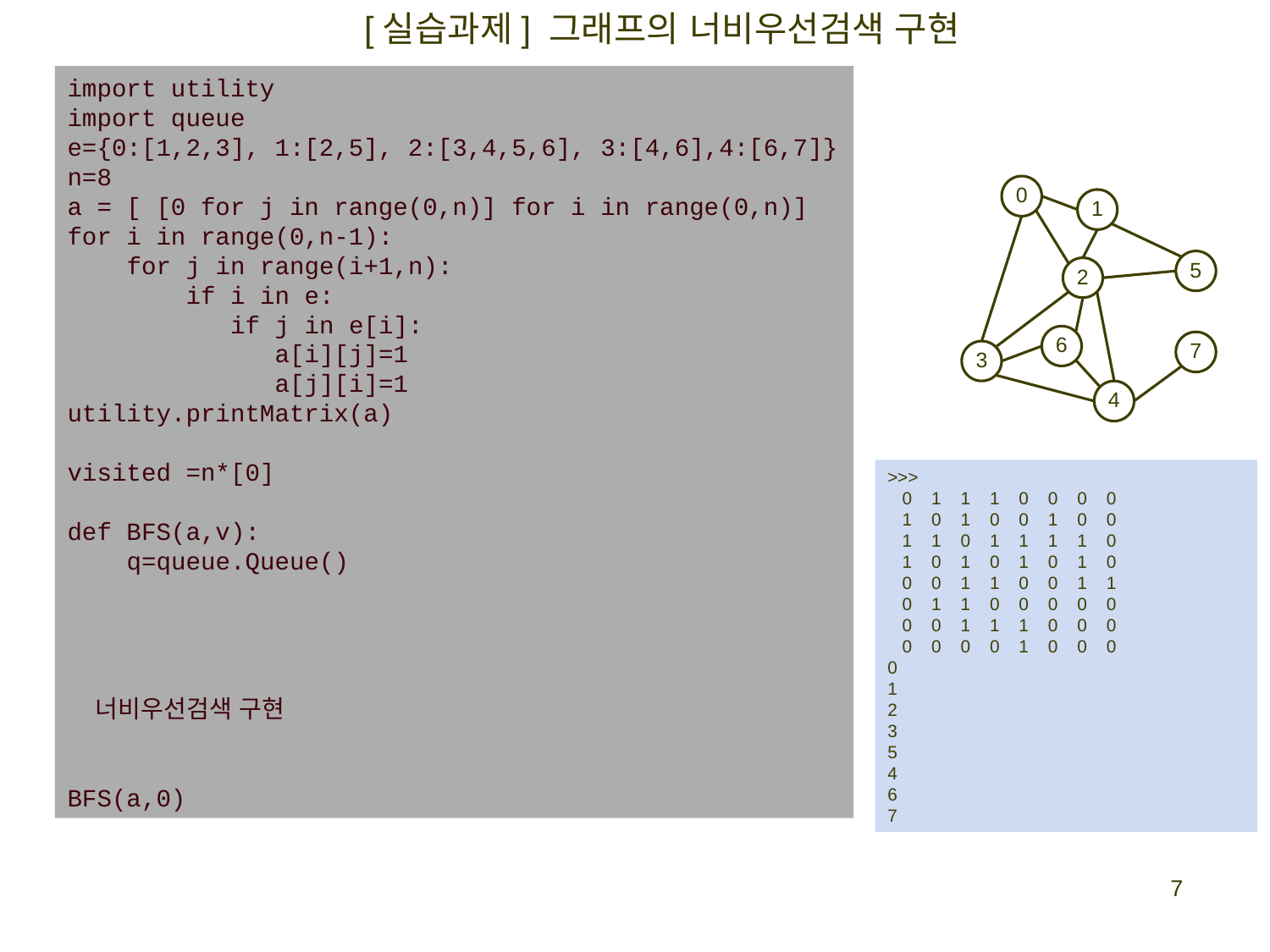

[실습과제] 그래프의 너비우선검색 구현
import utility
import queue
e={0:[1,2,3], 1:[2,5], 2:[3,4,5,6], 3:[4,6],4:[6,7]}
n=8
a = [ [0 for j in range(0,n)] for i in range(0,n)]
for i in range(0,n-1):
    for j in range(i+1,n):
        if i in e:
           if j in e[i]:
              a[i][j]=1
              a[j][i]=1
utility.printMatrix(a)

visited =n*[0]

def BFS(a,v):
    q=queue.Queue()

    너비우선검색 구현

BFS(a,0)
0
1
5
2
6
7
3
4
>>>
   0    1    1    1    0    0    0    0
   1    0    1    0    0    1    0    0
   1    1    0    1    1    1    1    0
   1    0    1    0    1    0    1    0
   0    0    1    1    0    0    1    1
   0    1    1    0    0    0    0    0
   0    0    1    1    1    0    0    0
   0    0    0    0    1    0    0    0
0
1
2
3
5
4
6
7
7